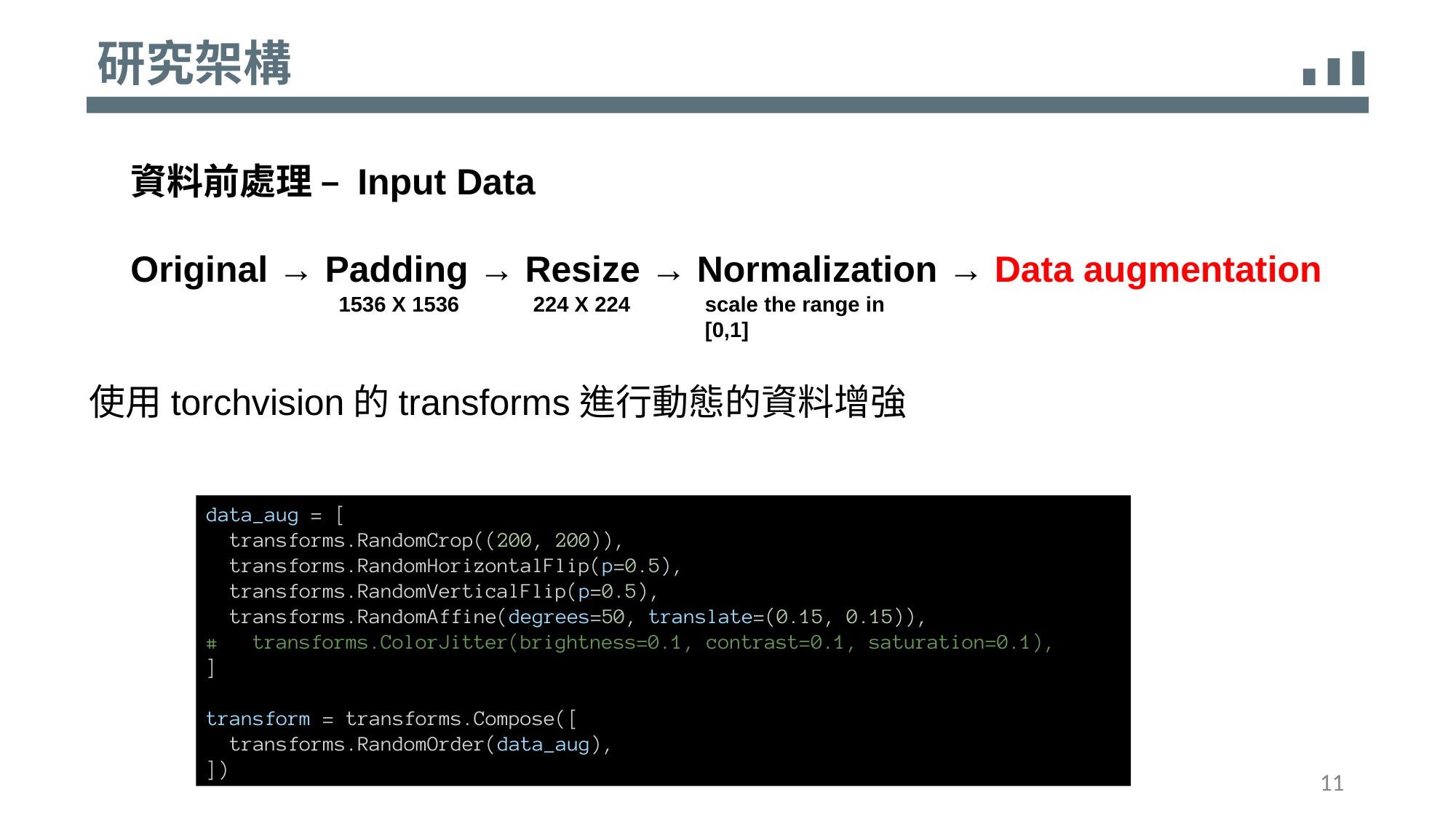

研究架構

資料前處理 – Input Data

Original → Padding → Resize → Normalization → Data augmentation
224 X 224
scale the range in [0,1]
1536 X 1536
使用torchvision的transforms進行動態的資料增強

data_aug = [
  transforms.RandomCrop((200, 200)),
  transforms.RandomHorizontalFlip(p=0.5),
  transforms.RandomVerticalFlip(p=0.5),
  transforms.RandomAffine(degrees=50, translate=(0.15, 0.15)),
#   transforms.ColorJitter(brightness=0.1, contrast=0.1, saturation=0.1),
]
transform = transforms.Compose([
  transforms.RandomOrder(data_aug),
])

11